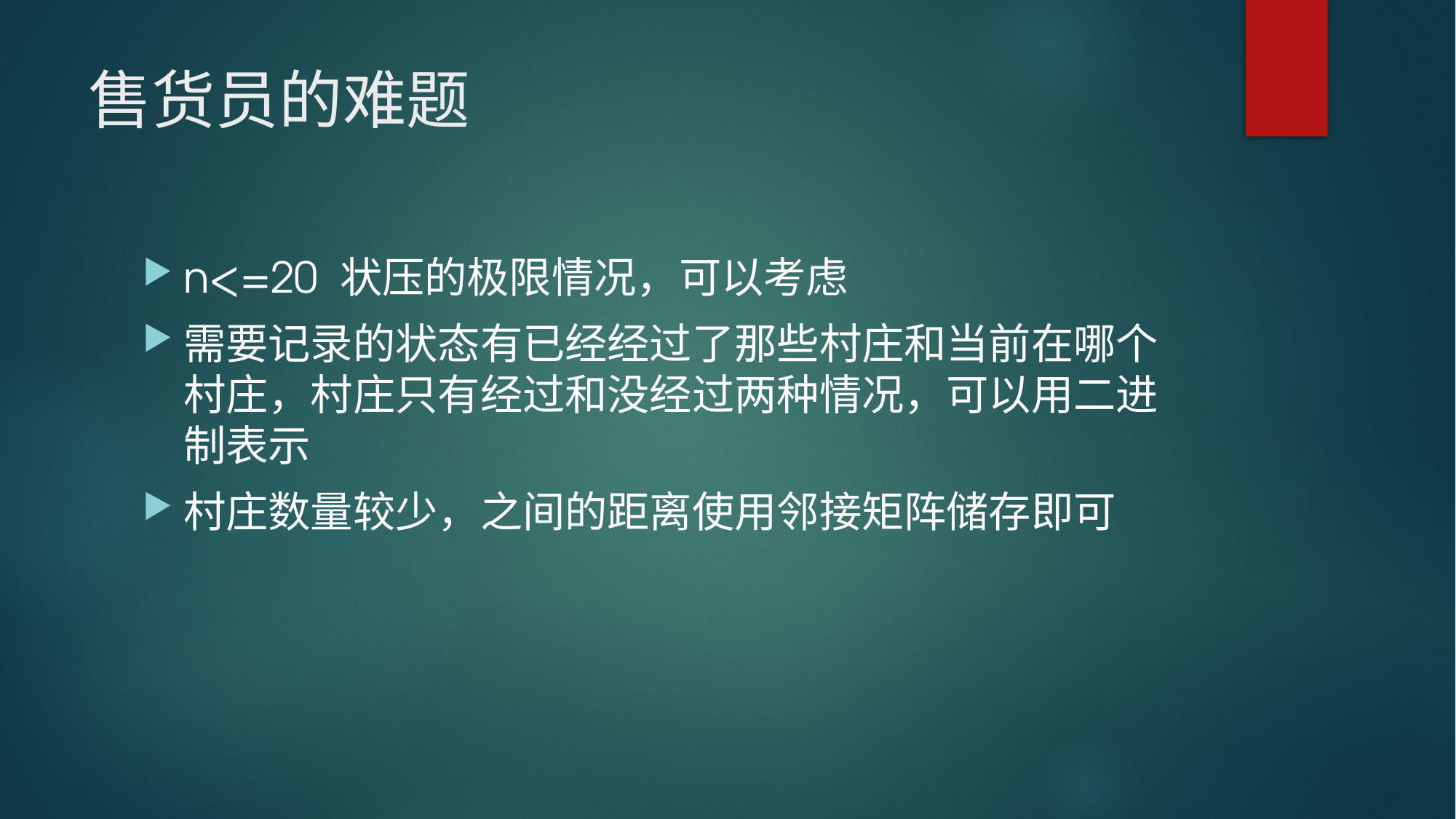

# 售货员的难题
n<=20 状压的极限情况，可以考虑
需要记录的状态有已经经过了那些村庄和当前在哪个村庄，村庄只有经过和没经过两种情况，可以用二进制表示
村庄数量较少，之间的距离使用邻接矩阵储存即可